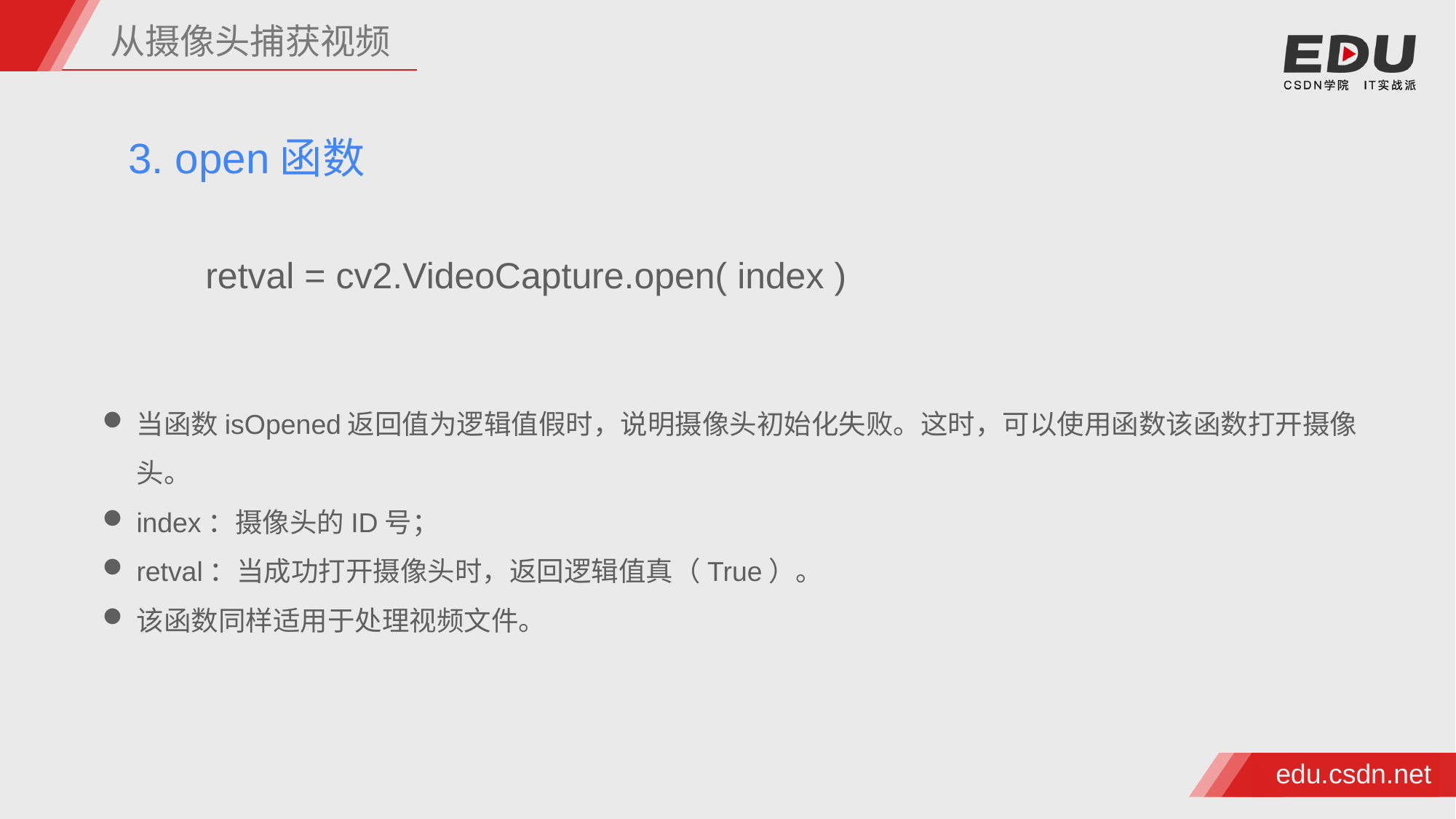

从摄像头捕获视频
3. open函数
retval = cv2.VideoCapture.open( index )
当函数isOpened返回值为逻辑值假时，说明摄像头初始化失败。这时，可以使用函数该函数打开摄像头。
index：摄像头的ID号；
retval：当成功打开摄像头时，返回逻辑值真（True）。
该函数同样适用于处理视频文件。